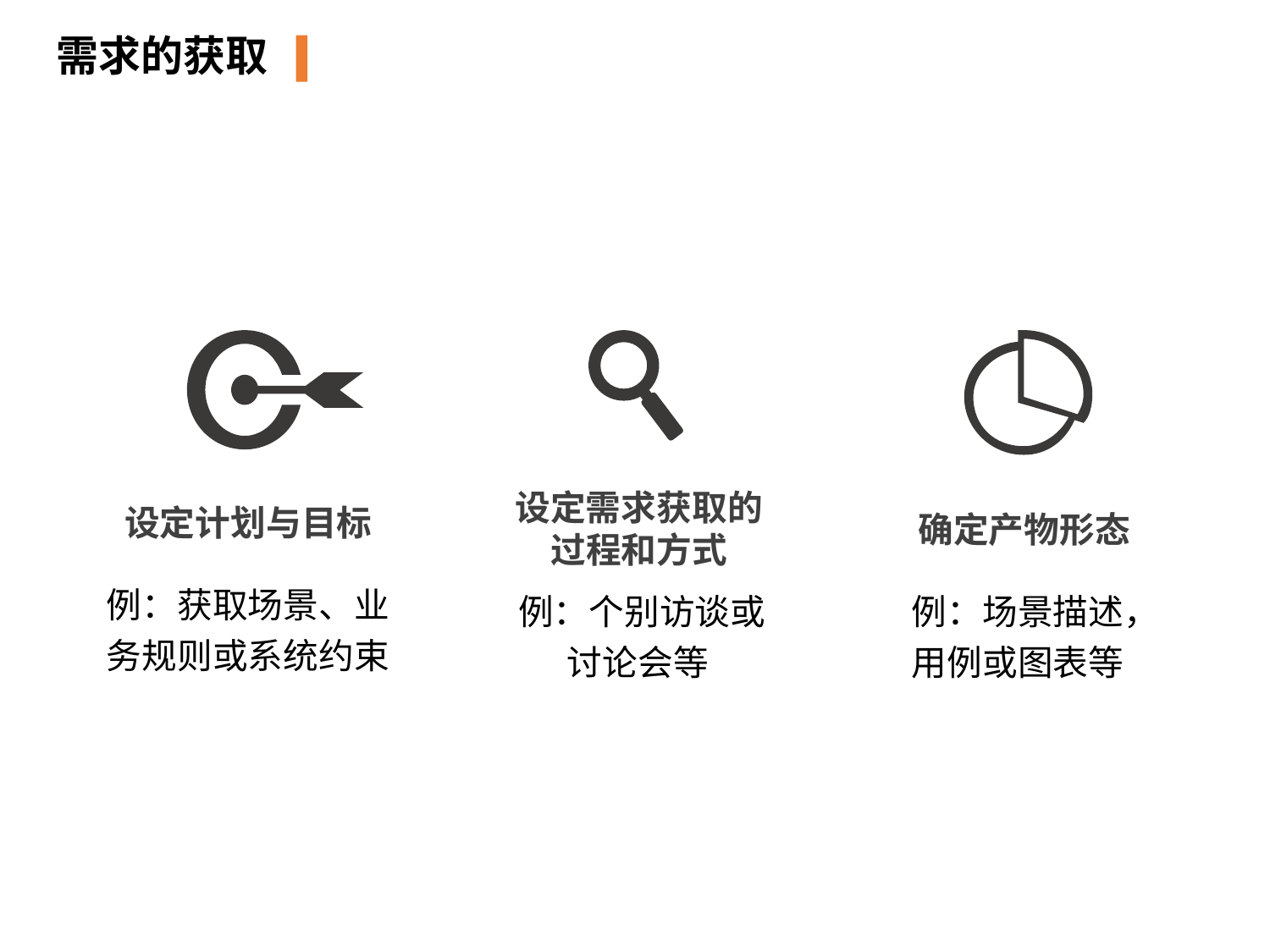

需求的获取

设定需求获取的过程和方式
设定计划与目标
确定产物形态
例：获取场景、业务规则或系统约束
例：个别访谈或讨论会等
例：场景描述，用例或图表等